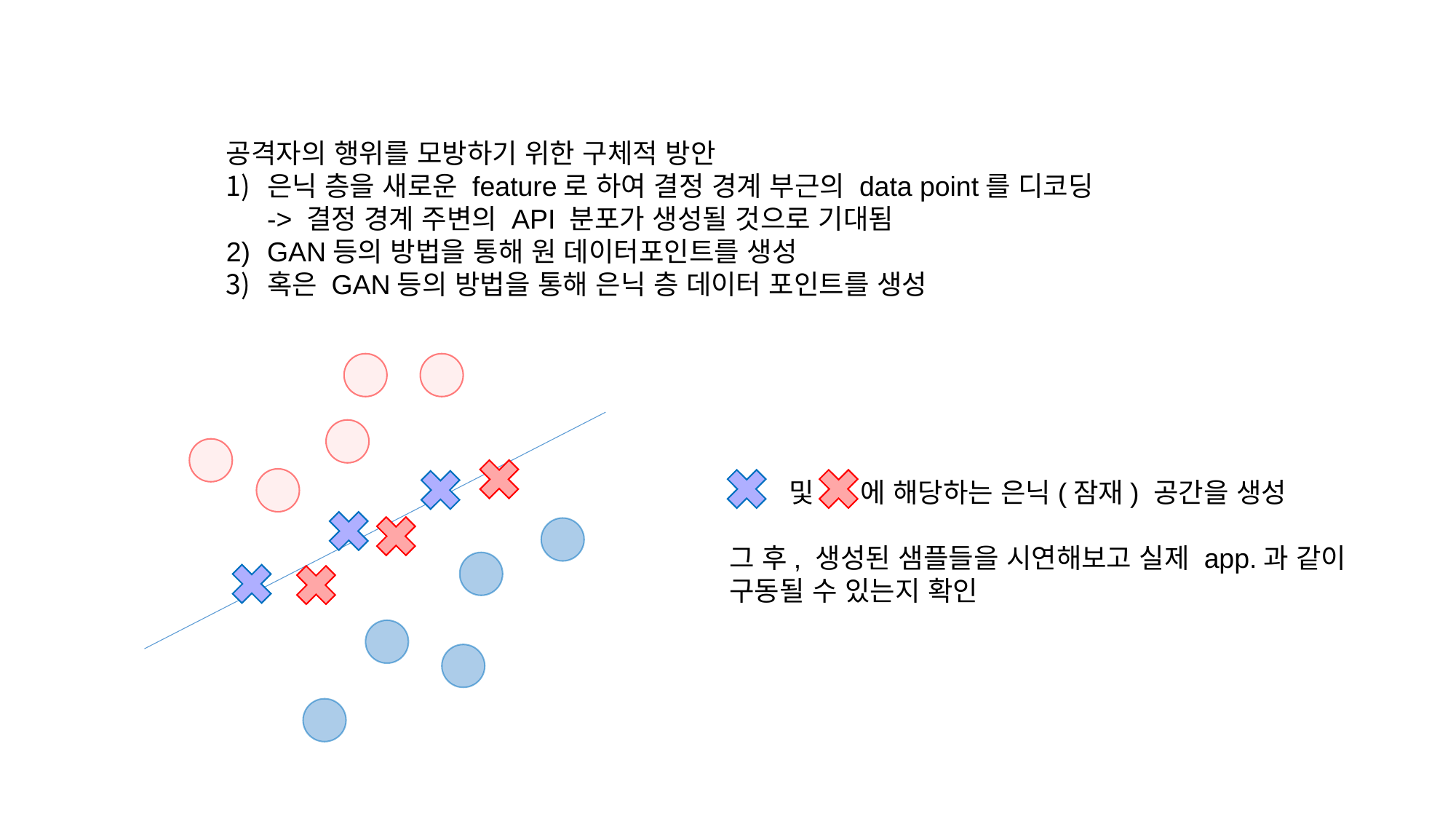

공격자의 행위를 모방하기 위한 구체적 방안
은닉 층을 새로운 feature로 하여 결정 경계 부근의 data point를 디코딩
-> 결정 경계 주변의 API 분포가 생성될 것으로 기대됨
GAN등의 방법을 통해 원 데이터포인트를 생성
혹은 GAN등의 방법을 통해 은닉 층 데이터 포인트를 생성

       및      에 해당하는 은닉(잠재) 공간을 생성

그 후, 생성된 샘플들을 시연해보고 실제 app.과 같이
구동될 수 있는지 확인